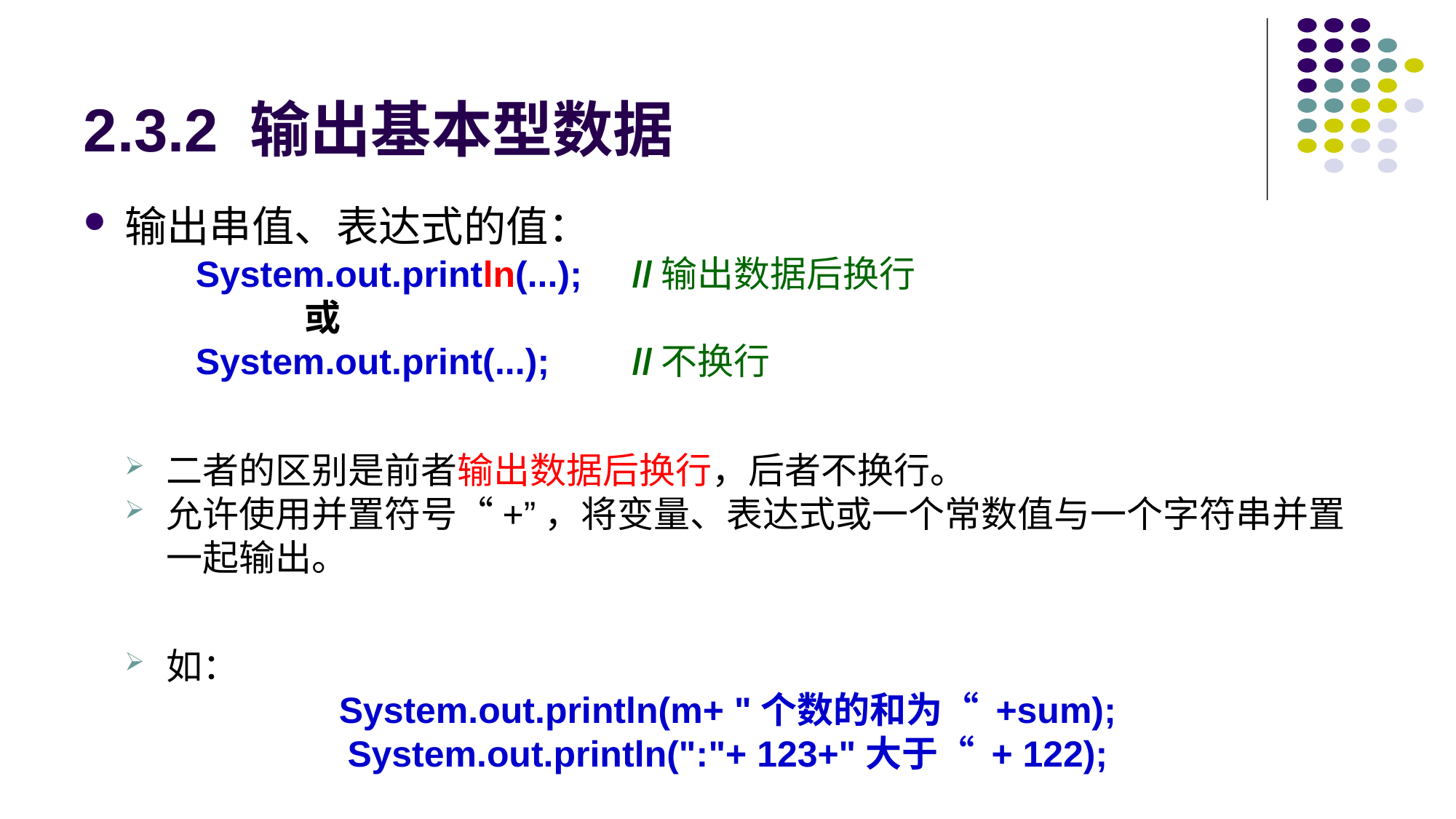

# 2.3.2 输出基本型数据
输出串值、表达式的值：
System.out.println(...);	//输出数据后换行
	或
System.out.print(...);	//不换行

二者的区别是前者输出数据后换行，后者不换行。
允许使用并置符号“+”，将变量、表达式或一个常数值与一个字符串并置一起输出。

如：
System.out.println(m+ "个数的和为“ +sum);
System.out.println(":"+ 123+"大于“ + 122);

48